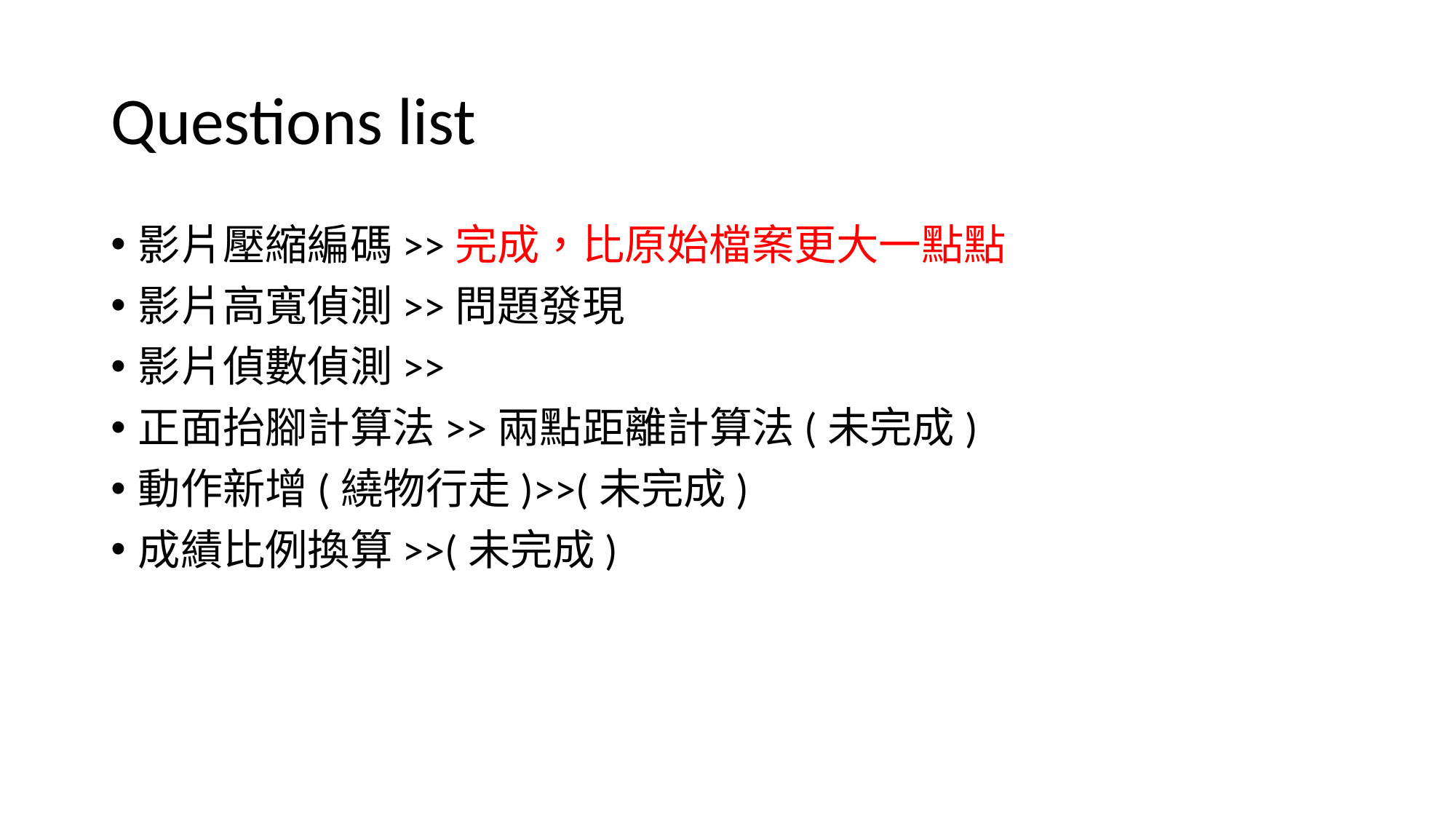

# Questions list
影片壓縮編碼>>完成，比原始檔案更大一點點
影片高寬偵測>>問題發現
影片偵數偵測>>
正面抬腳計算法>>兩點距離計算法(未完成)
動作新增(繞物行走)>>(未完成)
成績比例換算>>(未完成)